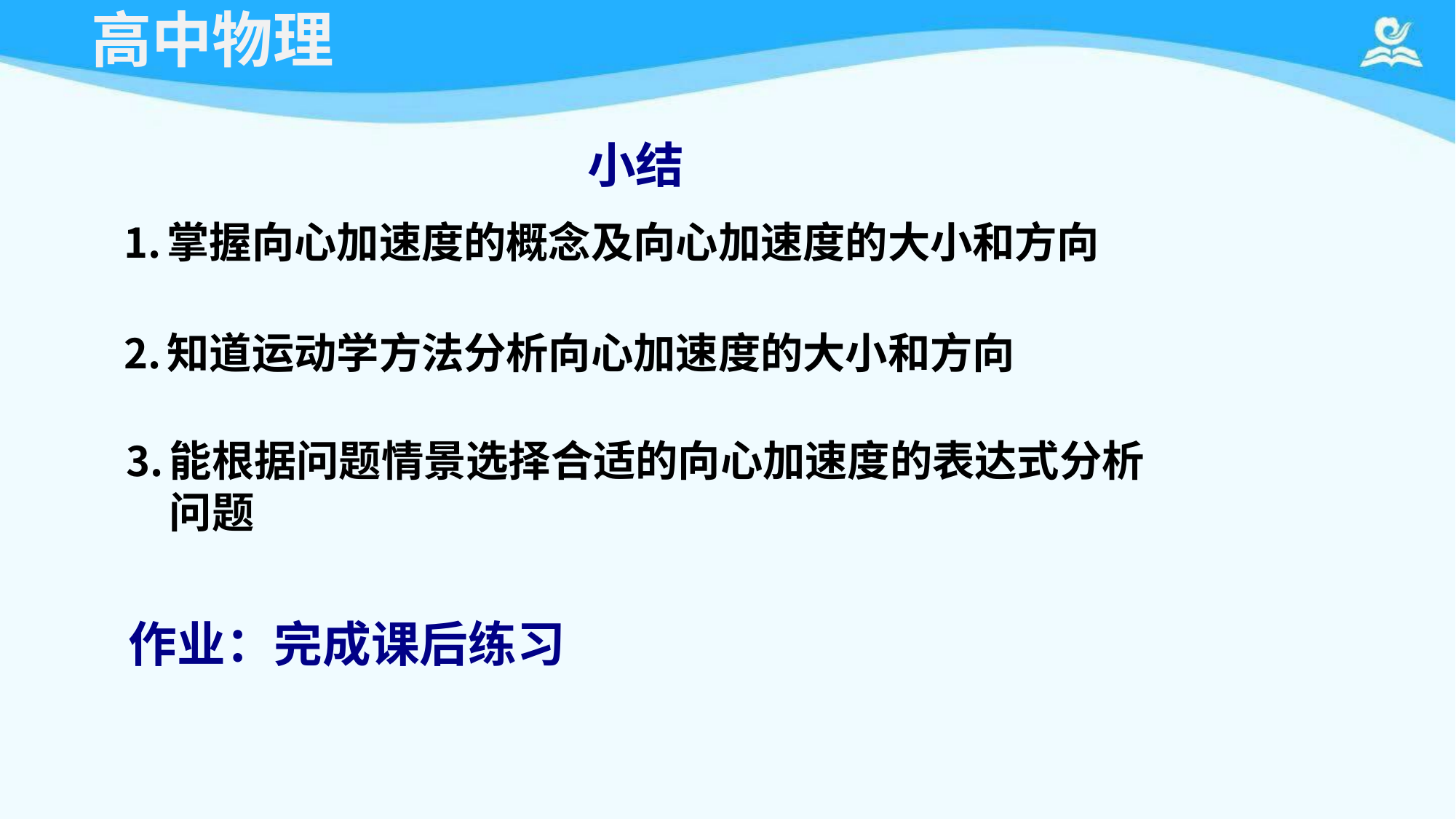

# 高中物理
小结
掌握向心加速度的概念及向心加速度的大小和方向

知道运动学方法分析向心加速度的大小和方向

能根据问题情景选择合适的向心加速度的表达式分析问题

作业：完成课后练习